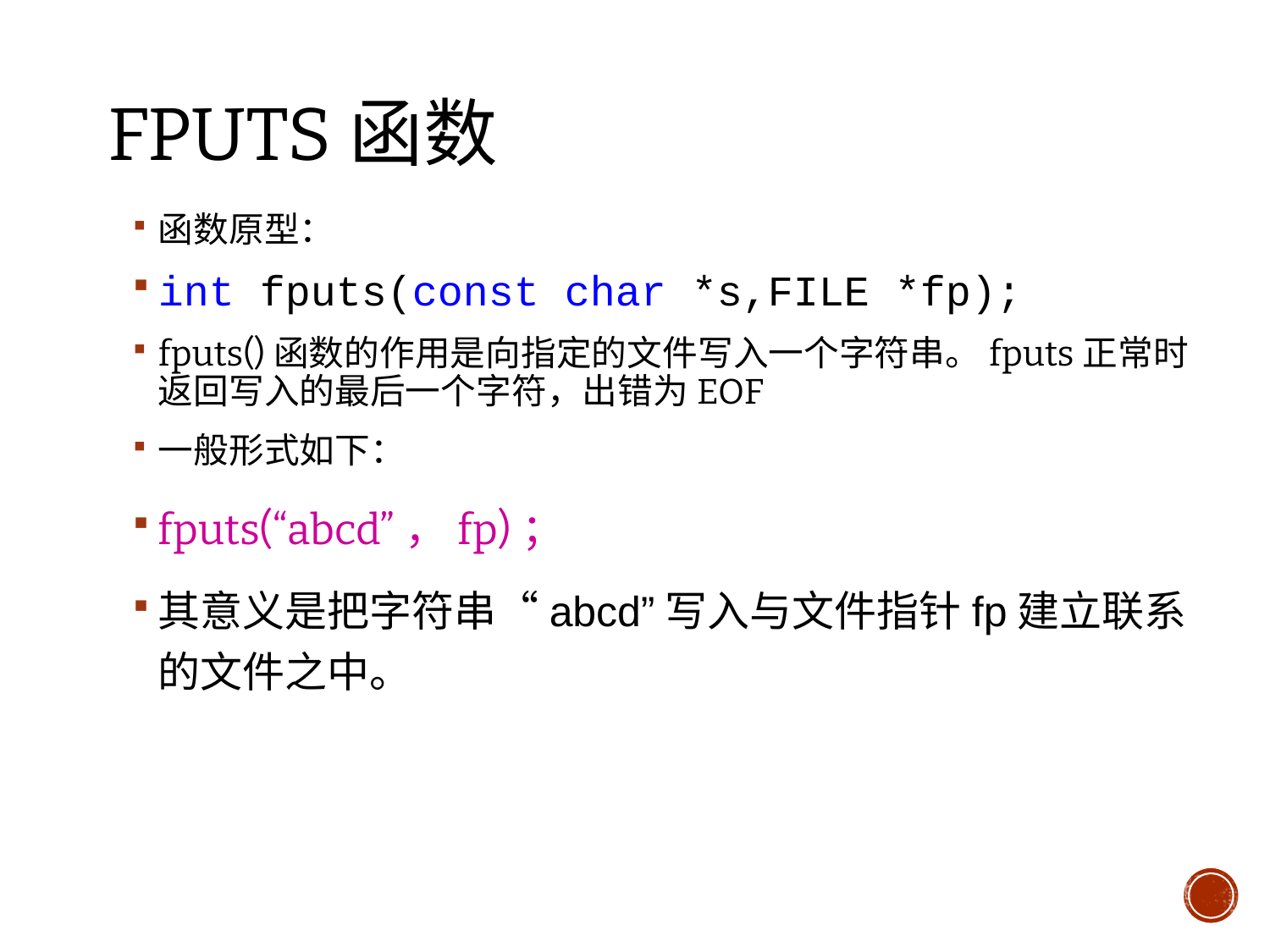

# fputs函数
函数原型：
int fputs(const char *s,FILE *fp);
fputs()函数的作用是向指定的文件写入一个字符串。fputs正常时返回写入的最后一个字符，出错为EOF
一般形式如下：
fputs(“abcd”，fp)；
其意义是把字符串“abcd”写入与文件指针fp建立联系的文件之中。